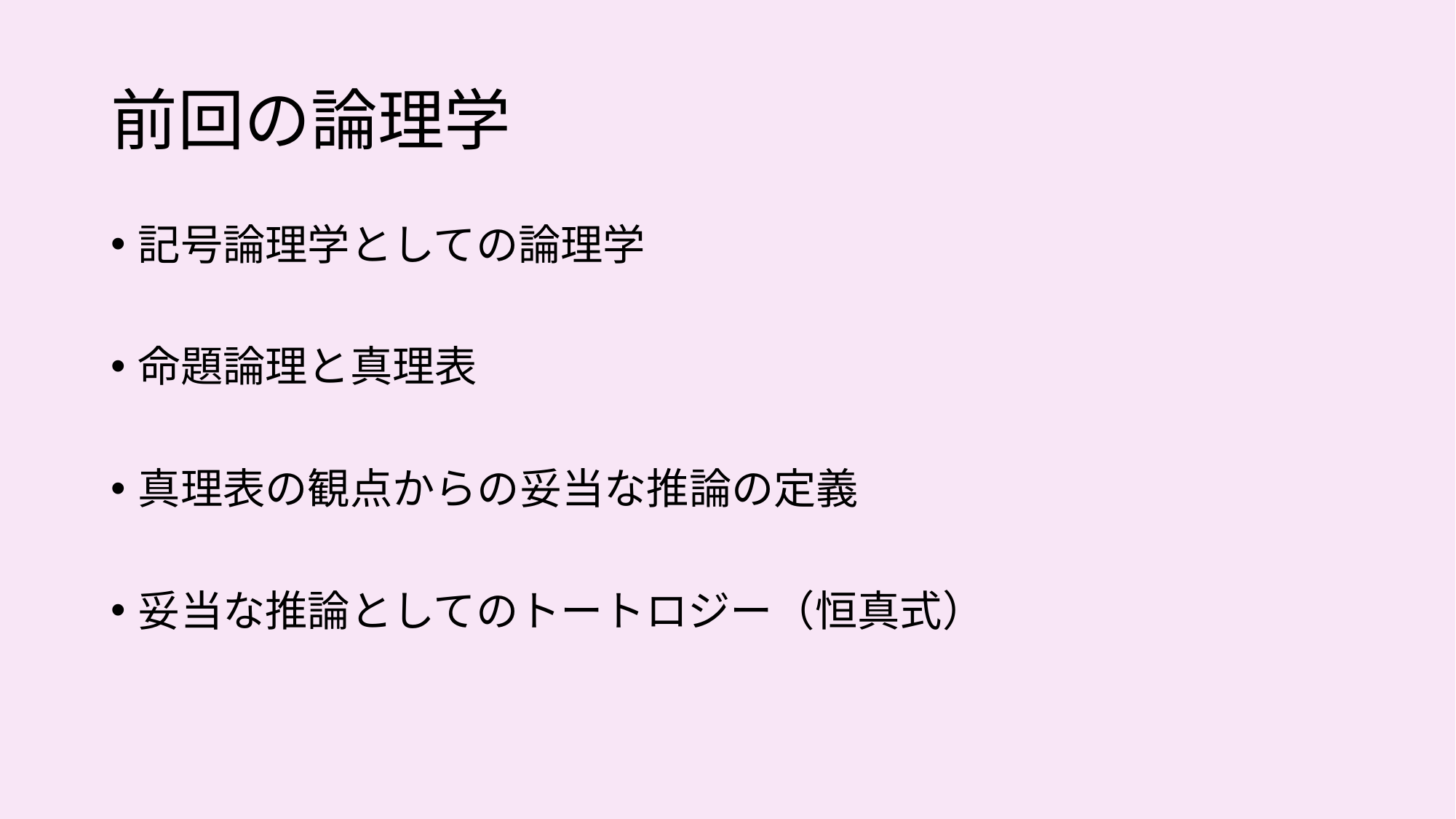

# 前回の論理学
記号論理学としての論理学

命題論理と真理表

真理表の観点からの妥当な推論の定義

妥当な推論としてのトートロジー（恒真式）